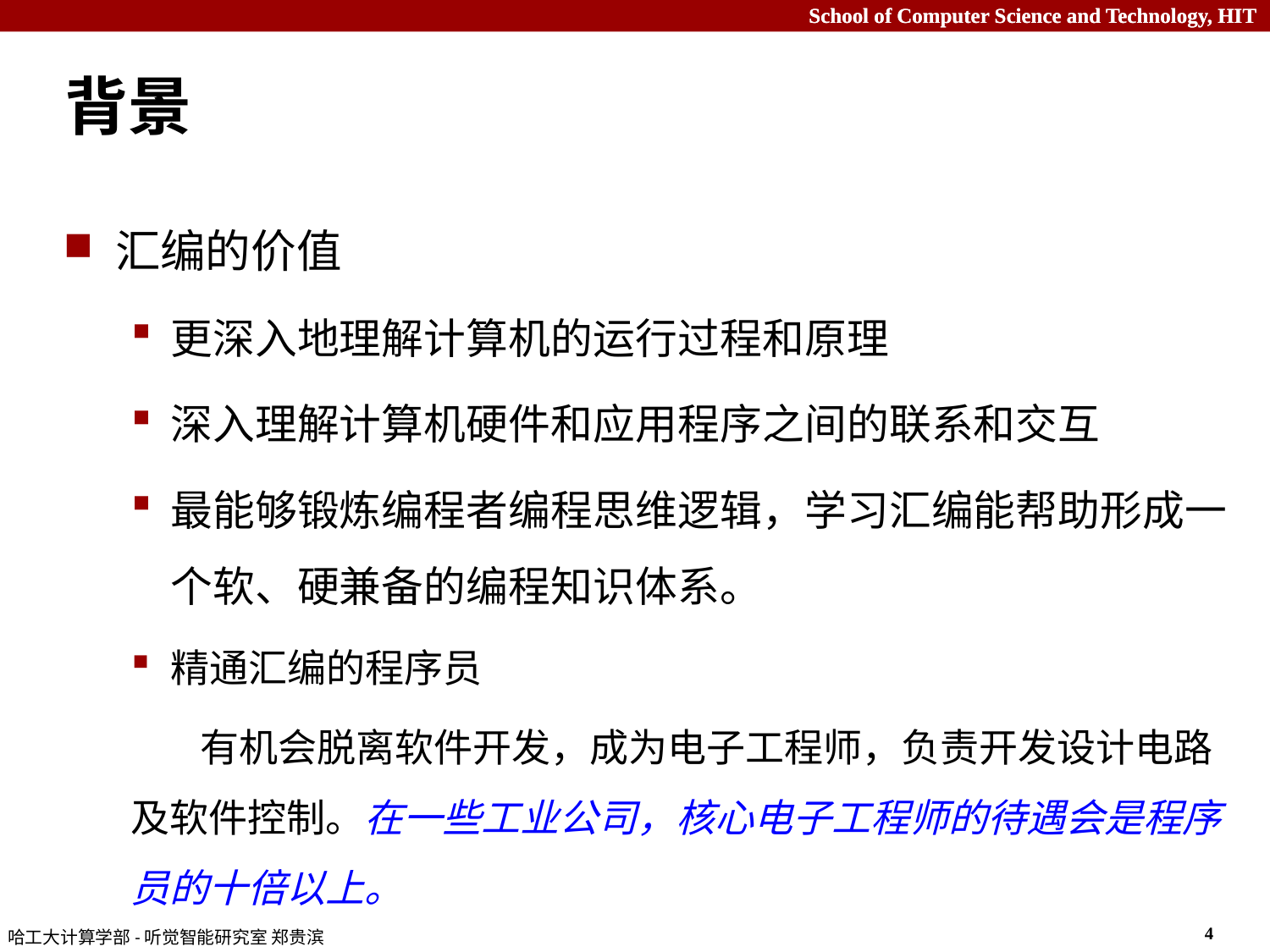

# 背景
汇编的价值
更深入地理解计算机的运行过程和原理
深入理解计算机硬件和应用程序之间的联系和交互
最能够锻炼编程者编程思维逻辑，学习汇编能帮助形成一个软、硬兼备的编程知识体系。
精通汇编的程序员
       有机会脱离软件开发，成为电子工程师，负责开发设计电路及软件控制。在一些工业公司，核心电子工程师的待遇会是程序员的十倍以上。